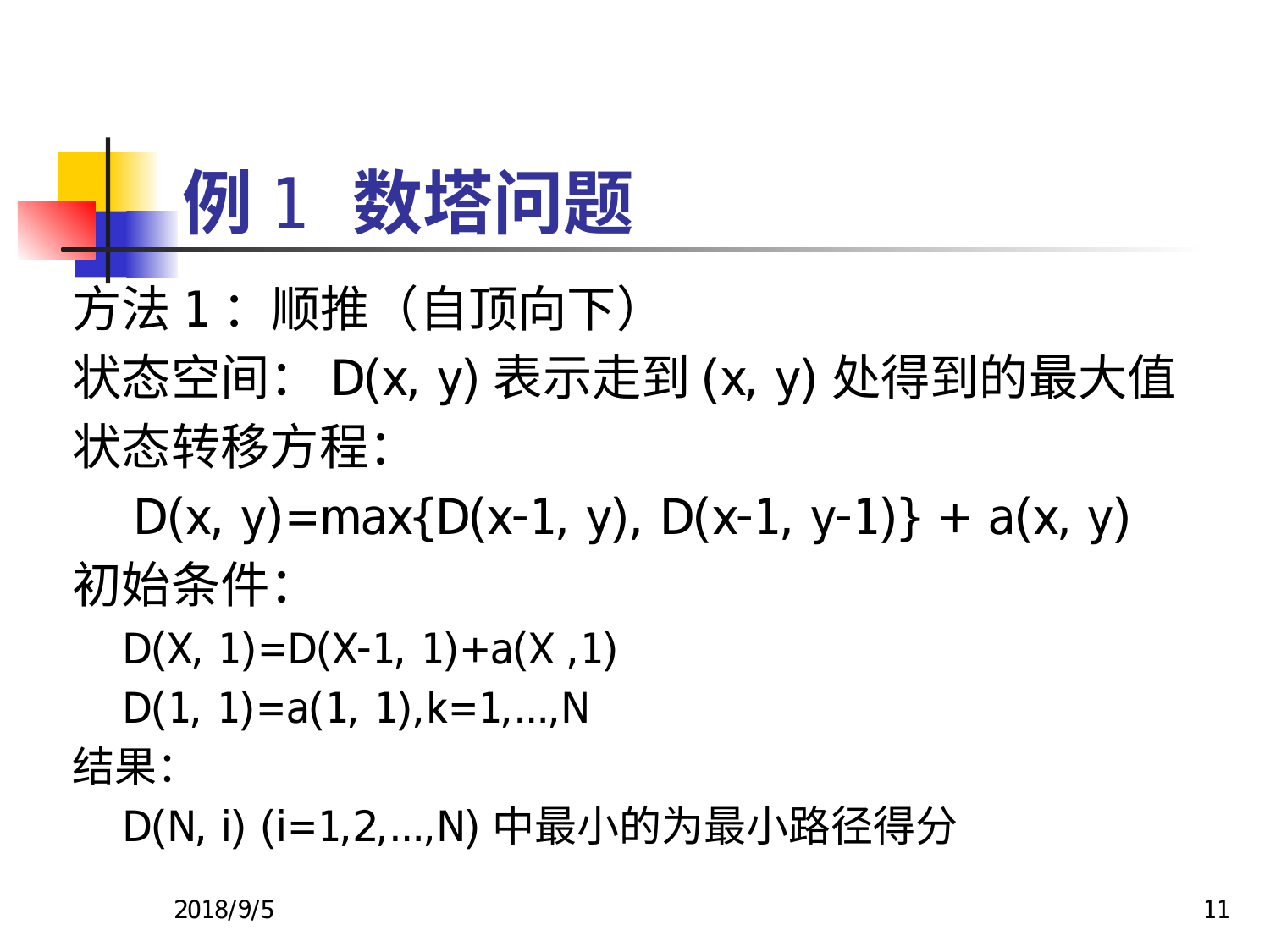

例1 数塔问题
方法1：顺推（自顶向下）
状态空间：D(x, y)表示走到(x, y)处得到的最大值
状态转移方程：
    D(x, y)=max{D(x-1, y), D(x-1, y-1)} + a(x, y)
初始条件：
D(X, 1)=D(X-1, 1)+a(X ,1)
D(1, 1)=a(1, 1),k=1,…,N
结果：
D(N, i) (i=1,2,…,N)中最小的为最小路径得分
2018/9/5
11